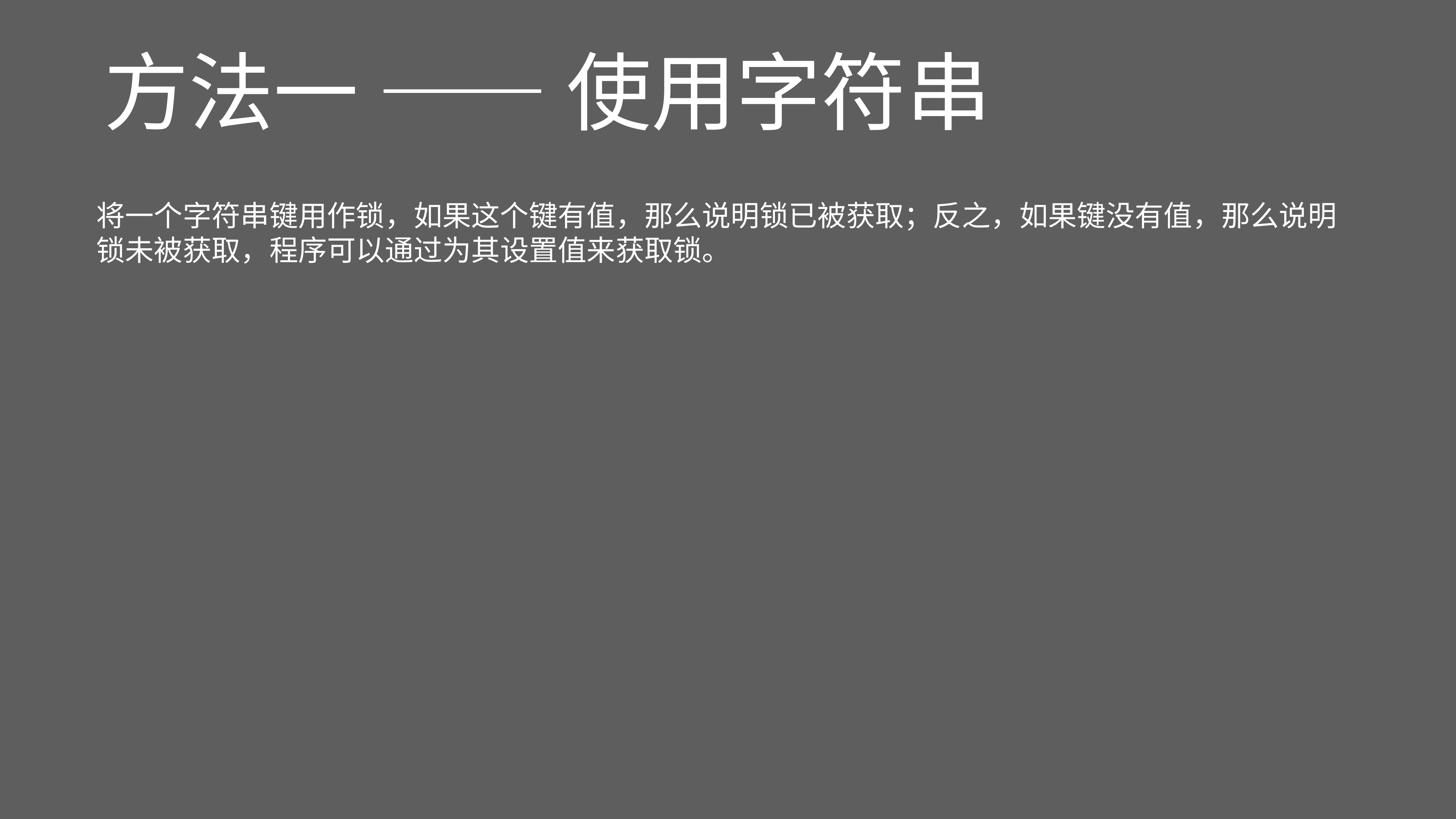

# 方法一 —— 使用字符串
将一个字符串键用作锁，如果这个键有值，那么说明锁已被获取；反之，如果键没有值，那么说明锁未被获取，程序可以通过为其设置值来获取锁。